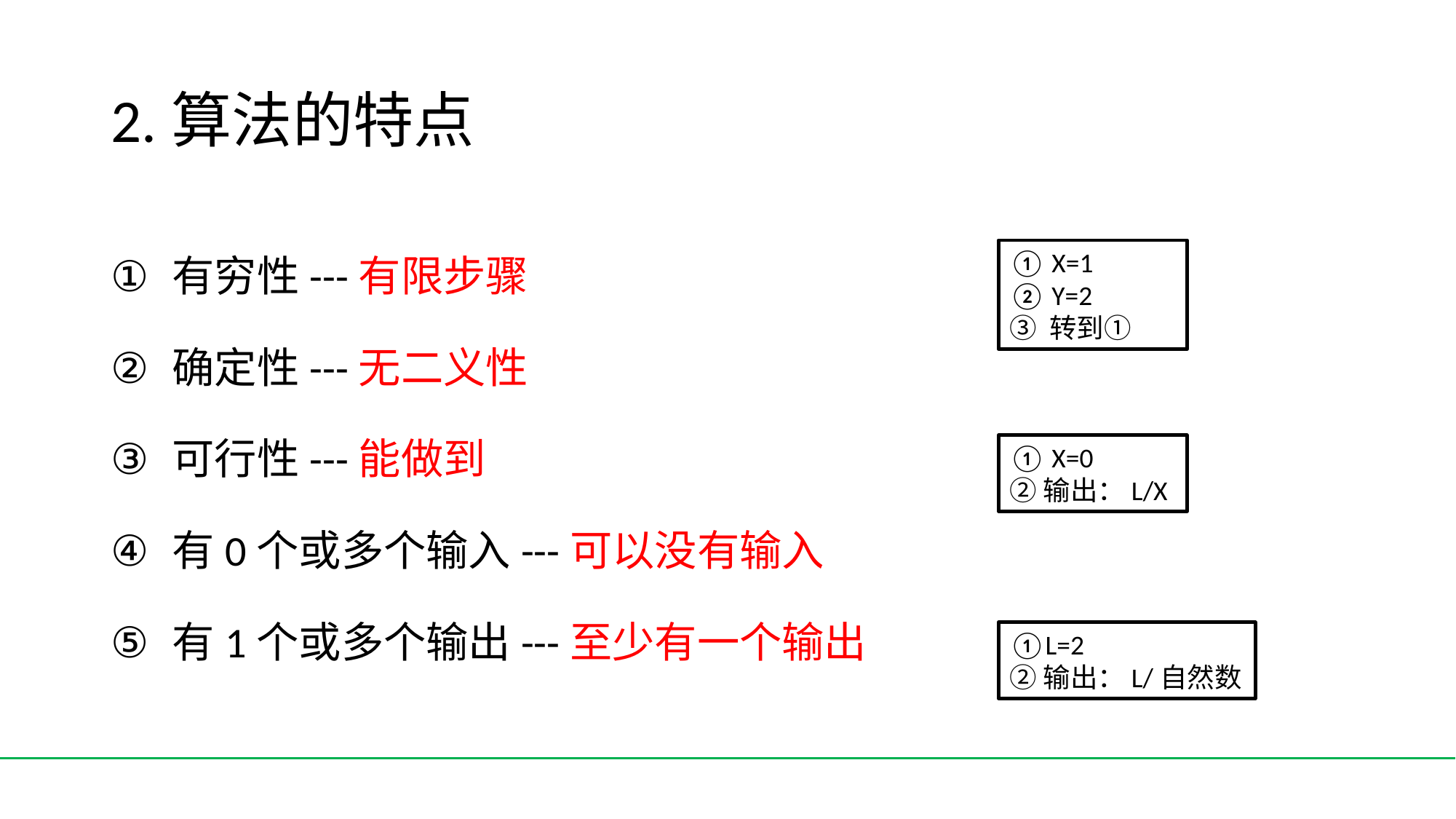

# 2.算法的特点
有穷性---有限步骤
确定性---无二义性
可行性---能做到
有0个或多个输入---可以没有输入
有1个或多个输出---至少有一个输出
① X=1
② Y=2
③ 转到①
① X=0
②输出：L/X
①L=2
②输出：L/自然数